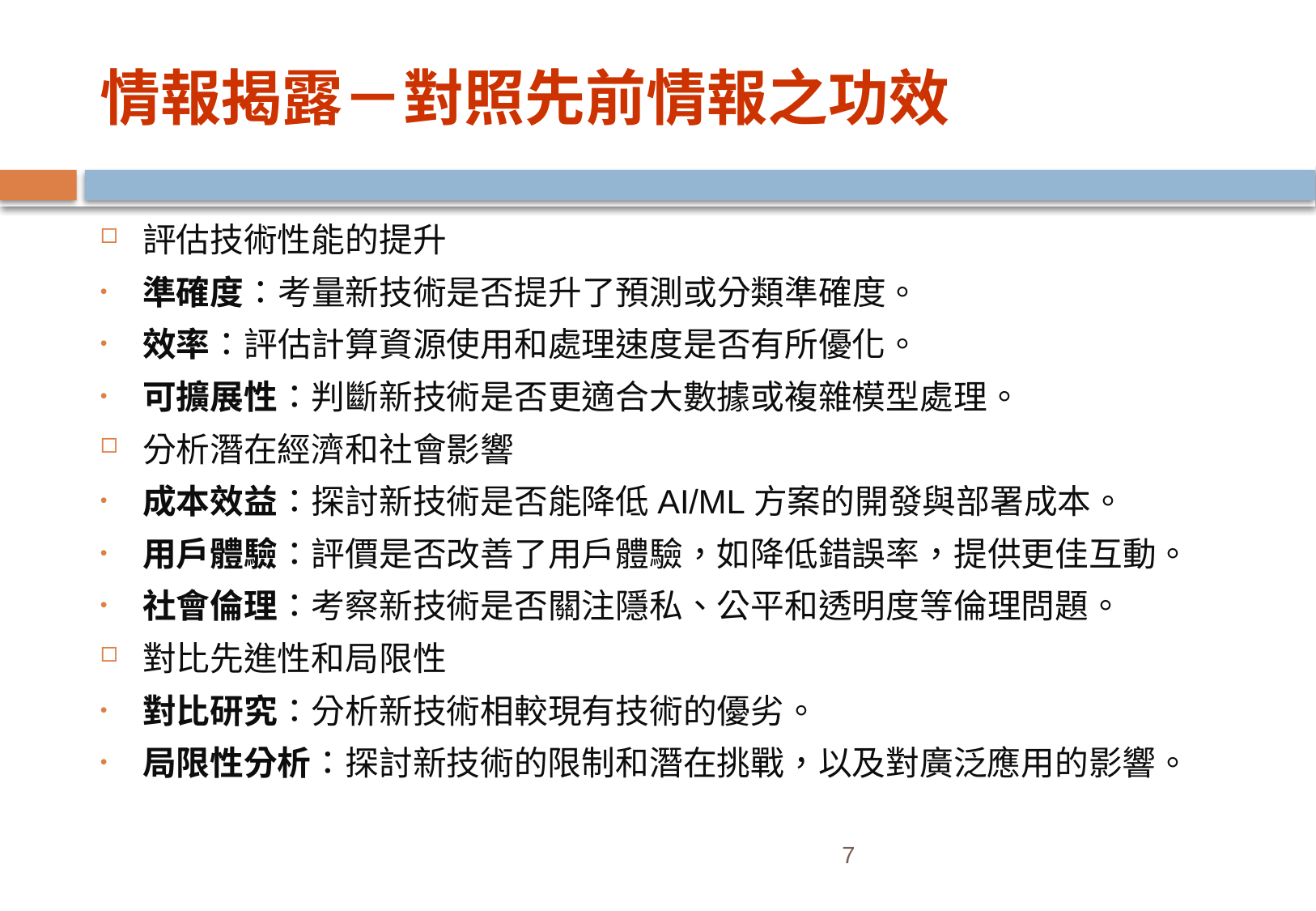

# 情報揭露－對照先前情報之功效

評估技術性能的提升
準確度：考量新技術是否提升了預測或分類準確度。
效率：評估計算資源使用和處理速度是否有所優化。
可擴展性：判斷新技術是否更適合大數據或複雜模型處理。
分析潛在經濟和社會影響
成本效益：探討新技術是否能降低AI/ML方案的開發與部署成本。
用戶體驗：評價是否改善了用戶體驗，如降低錯誤率，提供更佳互動。
社會倫理：考察新技術是否關注隱私、公平和透明度等倫理問題。
對比先進性和局限性
對比研究：分析新技術相較現有技術的優劣。
局限性分析：探討新技術的限制和潛在挑戰，以及對廣泛應用的影響。

7